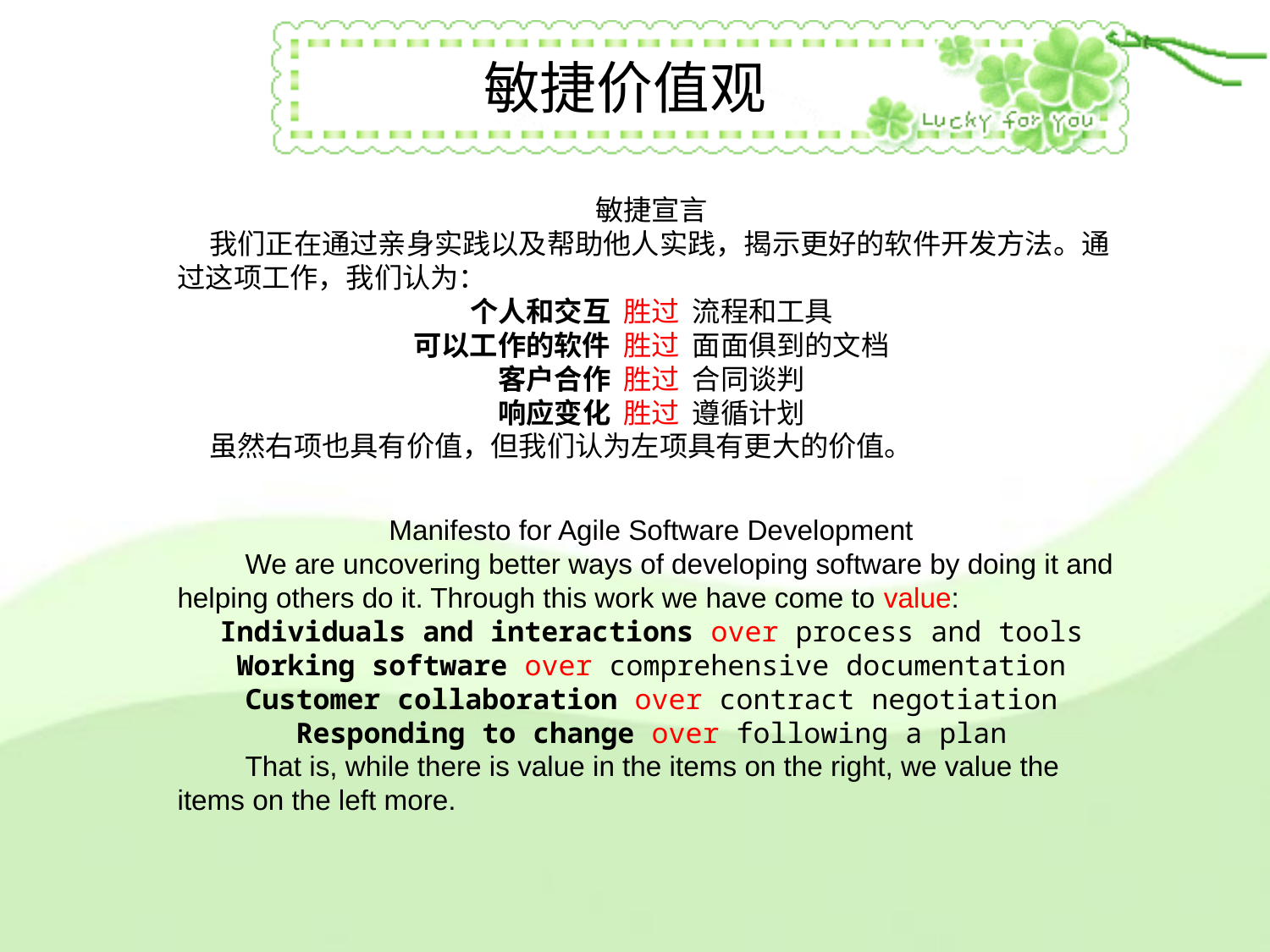

敏捷价值观
敏捷宣言
    我们正在通过亲身实践以及帮助他人实践，揭示更好的软件开发方法。通过这项工作，我们认为：
个人和交互  胜过  流程和工具
可以工作的软件  胜过  面面俱到的文档
客户合作  胜过  合同谈判
响应变化  胜过  遵循计划
    虽然右项也具有价值，但我们认为左项具有更大的价值。
Manifesto for Agile Software Development
    We are uncovering better ways of developing software by doing it and helping others do it. Through this work we have come to value:
Individuals and interactions over process and tools
Working software over comprehensive documentation
Customer collaboration over contract negotiation
Responding to change over following a plan
    That is, while there is value in the items on the right, we value the items on the left more.